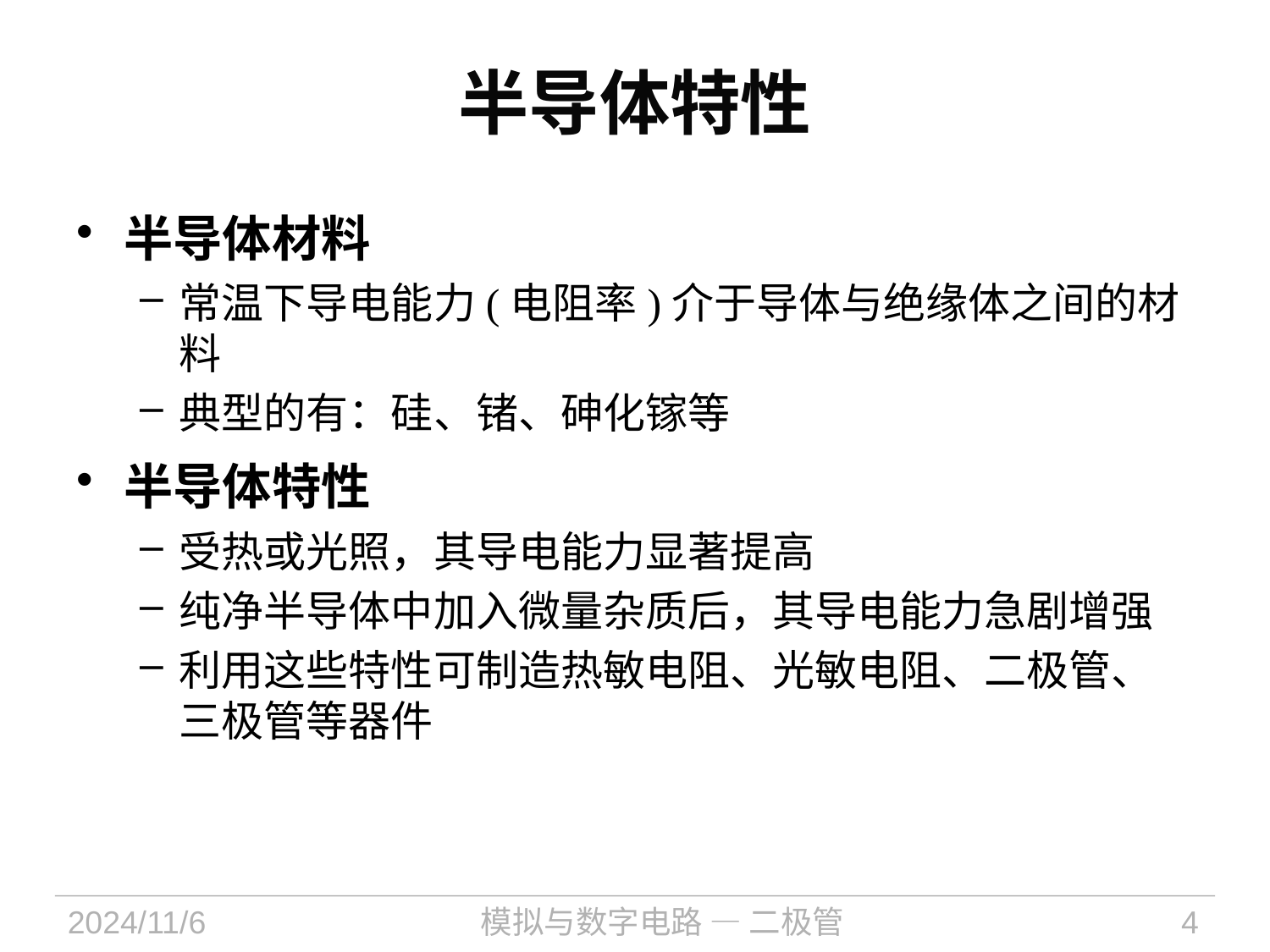

# 半导体特性
半导体材料
常温下导电能力(电阻率)介于导体与绝缘体之间的材料
典型的有：硅、锗、砷化镓等
半导体特性
受热或光照，其导电能力显著提高
纯净半导体中加入微量杂质后，其导电能力急剧增强
利用这些特性可制造热敏电阻、光敏电阻、二极管、三极管等器件
2024/11/6
模拟与数字电路 — 二极管
4